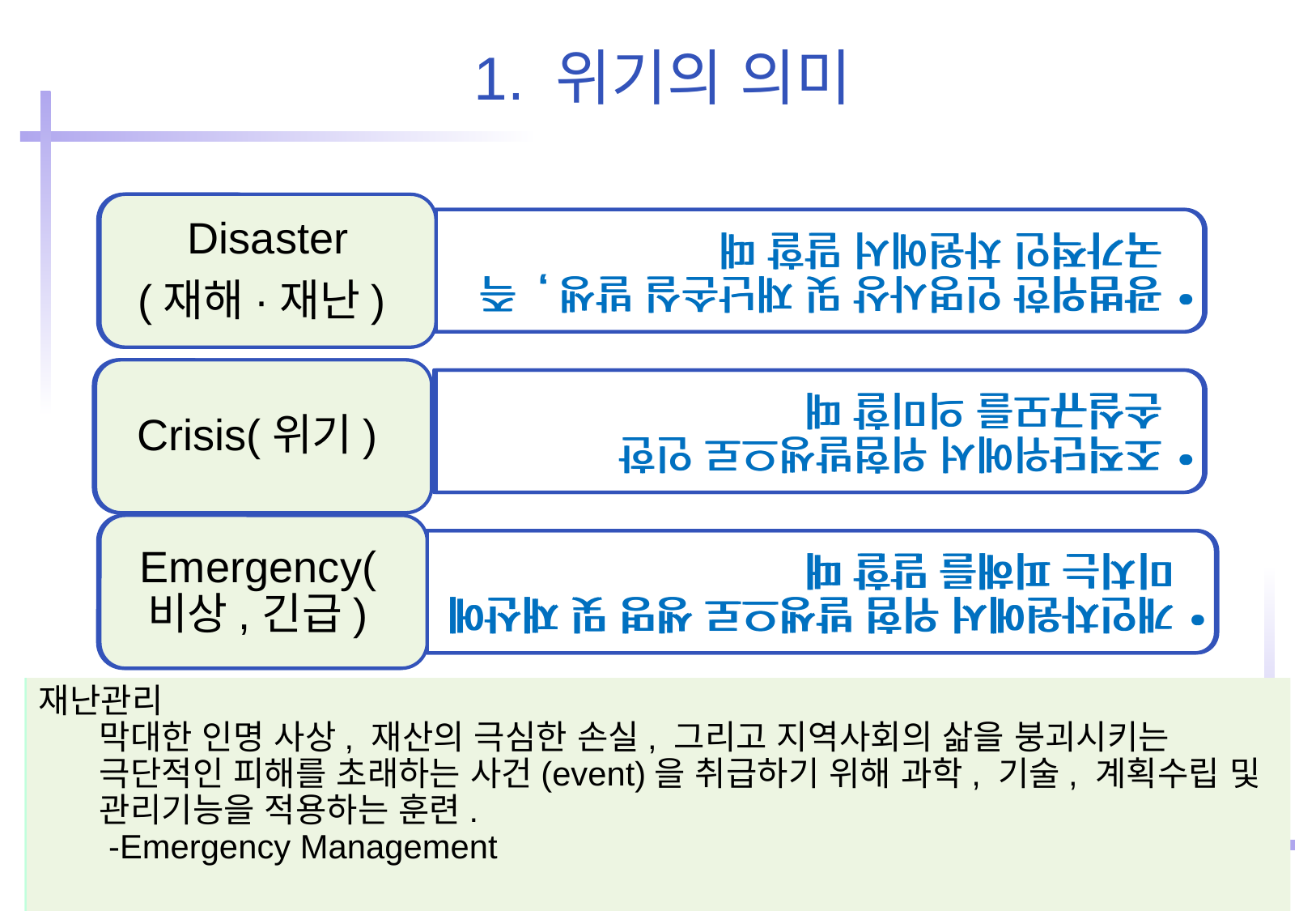

# 1. 위기의 의미
광범위한 인명사상 및 재난손실 발생, 즉 국가적인 차원에서 말할 때
Disaster
(재해·재난)
조직단위에서 위험발생으로 인한 손실규모를 의미할 때
Crisis(위기)
개인차원에서 위험 발생으로 생명 및 재산에 미치는 피해를 말할 때
Emergency(비상,긴급)
광범위한 인명사상 및 재난손실 발생, 즉 국가적인 차원에서 말할 때
Disaster
(재해·재난)
조직단위에서 위험발생으로 인한 손실규모를 의미할 때
Crisis(위기)
개인차원에서 위험 발생으로 생명 및 재산에 미치는 피해를 말할 때
Emergency(비상,긴급)
재난관리
막대한 인명 사상, 재산의 극심한 손실, 그리고 지역사회의 삶을 붕괴시키는 극단적인 피해를 초래하는 사건(event)을 취급하기 위해 과학, 기술, 계획수립 및 관리기능을 적용하는 훈련.
 -Emergency Management

재난관리
막대한 인명 사상, 재산의 극심한 손실, 그리고 지역사회의 삶을 붕괴시키는 극단적인 피해를 초래하는 사건(event)을 취급하기 위해 과학, 기술, 계획수립 및 관리기능을 적용하는 훈련.
 -Emergency Management